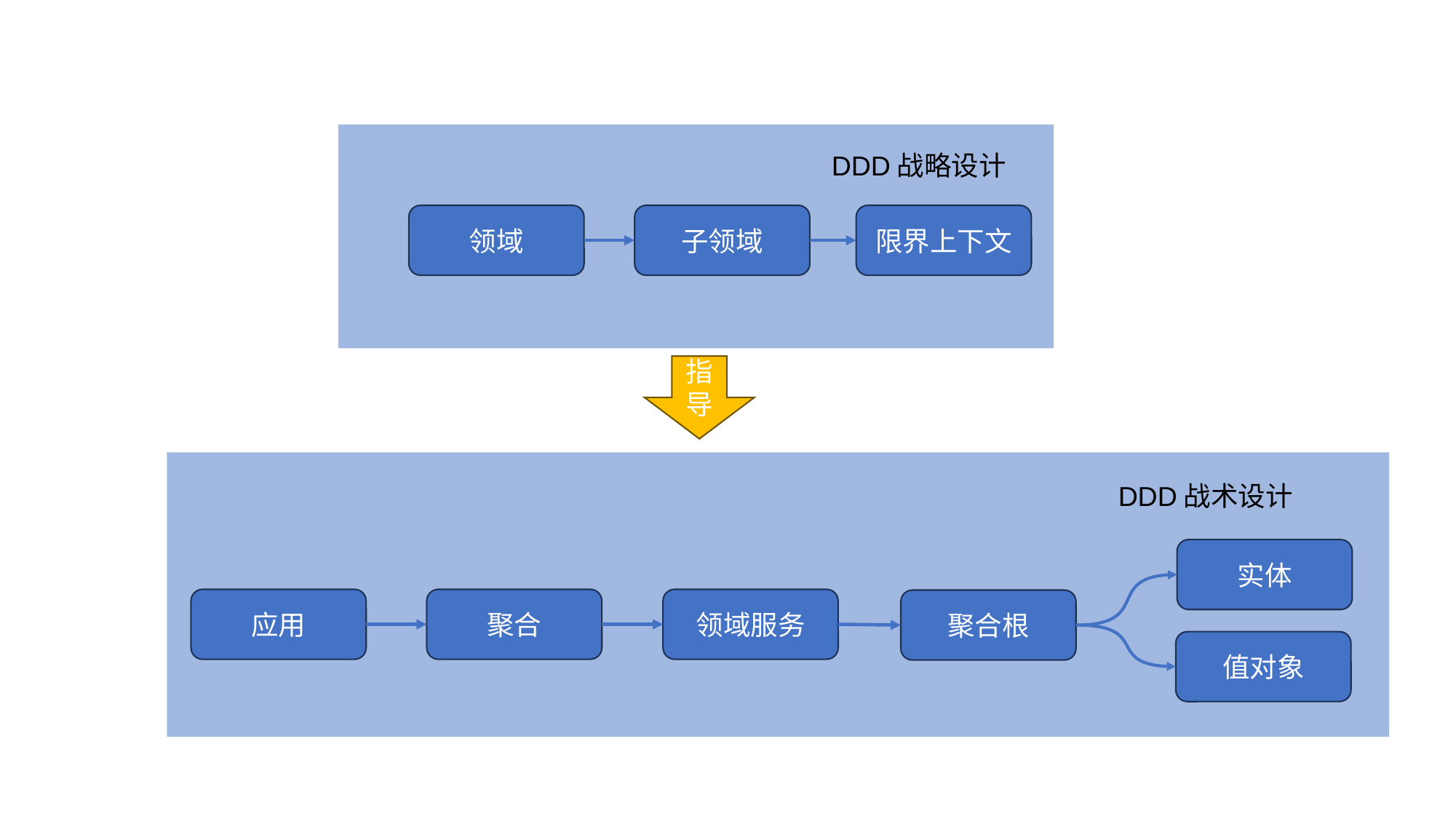

DDD战略设计
领域
子领域
限界上下文
指导

DDD战术设计
实体
应用
聚合
领域服务
聚合根
值对象